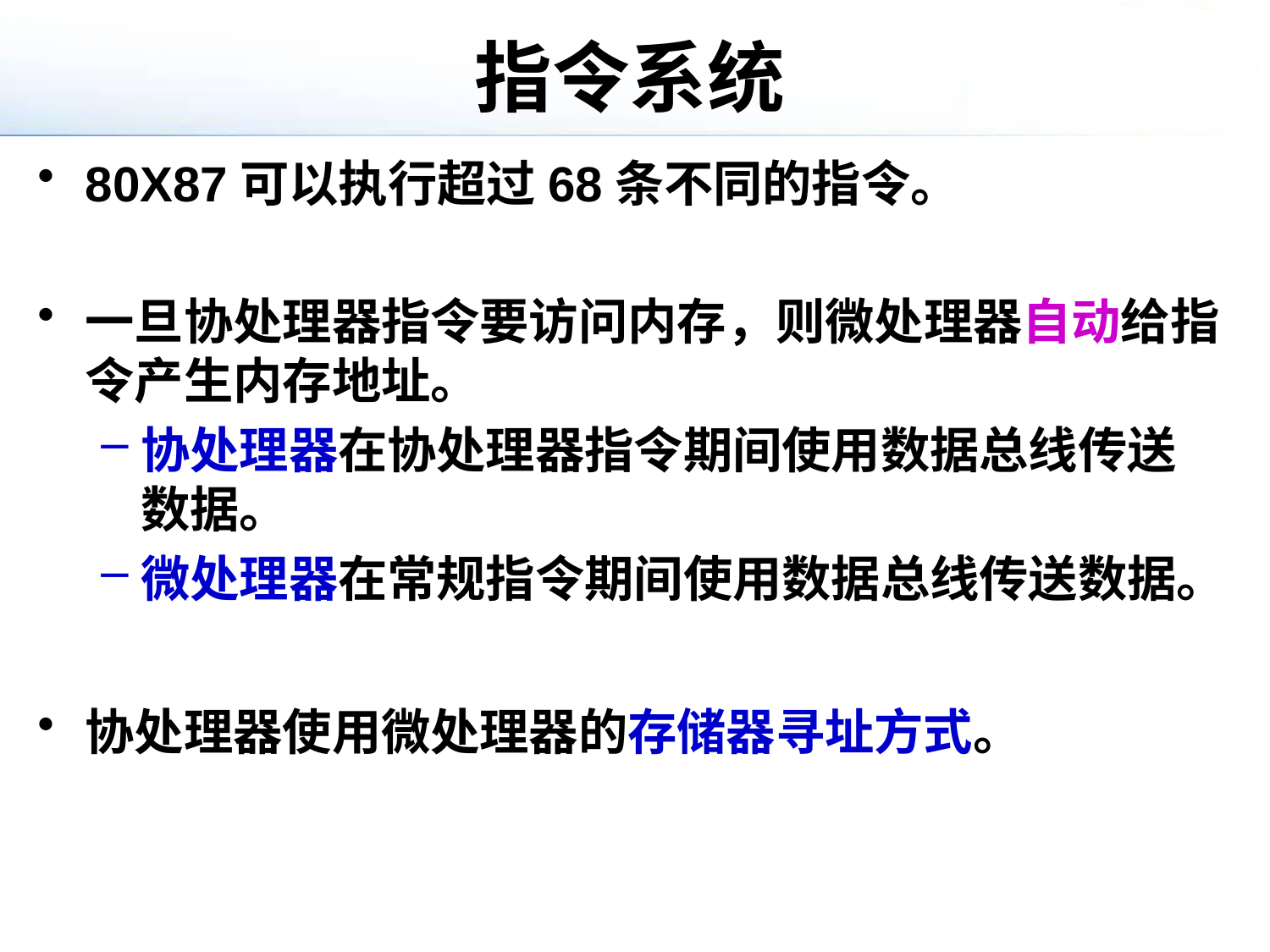

# 指令系统
80X87可以执行超过68条不同的指令。

一旦协处理器指令要访问内存，则微处理器自动给指令产生内存地址。
协处理器在协处理器指令期间使用数据总线传送数据。
微处理器在常规指令期间使用数据总线传送数据。

协处理器使用微处理器的存储器寻址方式。